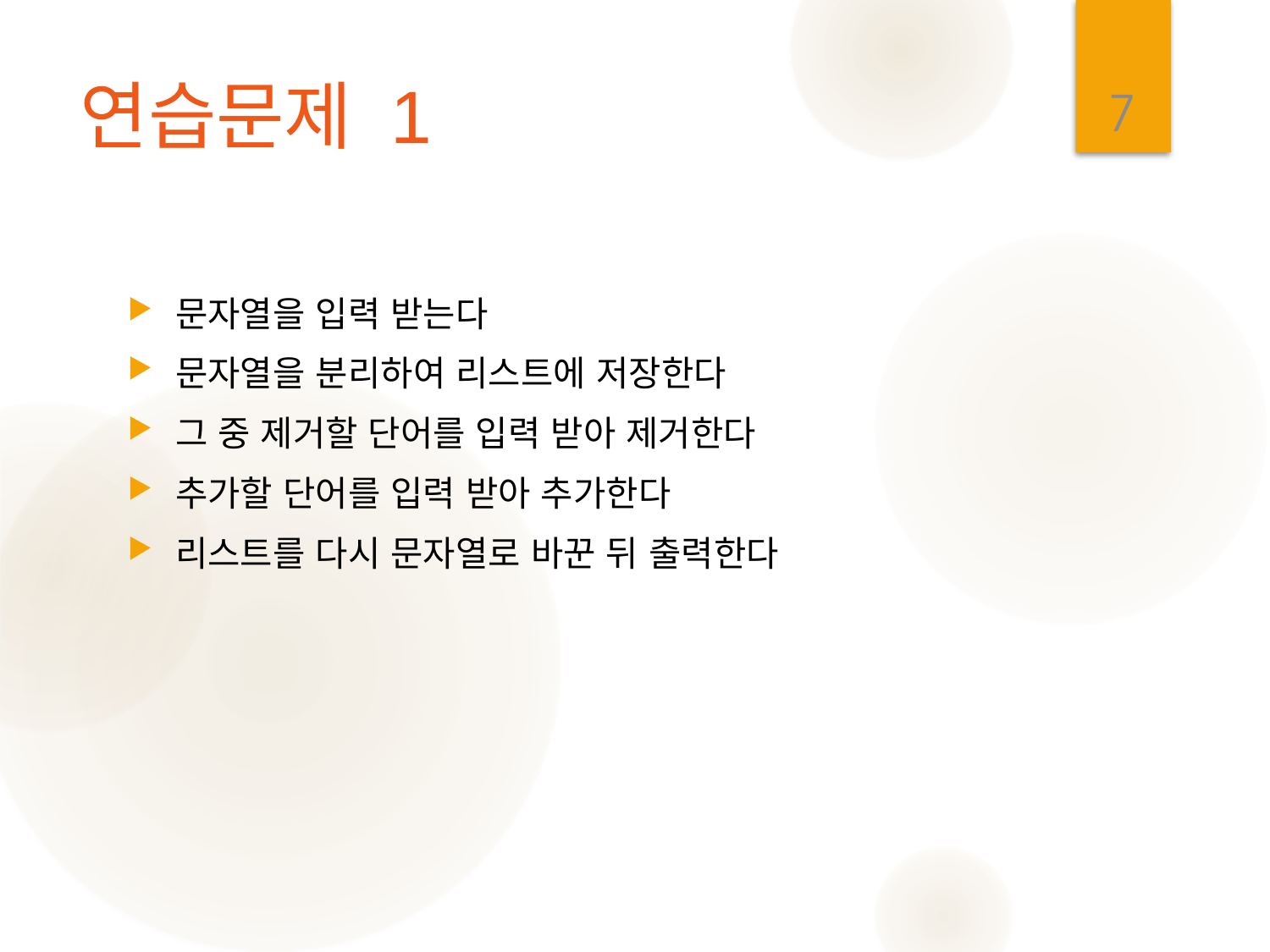

7
# 연습문제 1
문자열을 입력 받는다
문자열을 분리하여 리스트에 저장한다
그 중 제거할 단어를 입력 받아 제거한다
추가할 단어를 입력 받아 추가한다
리스트를 다시 문자열로 바꾼 뒤 출력한다